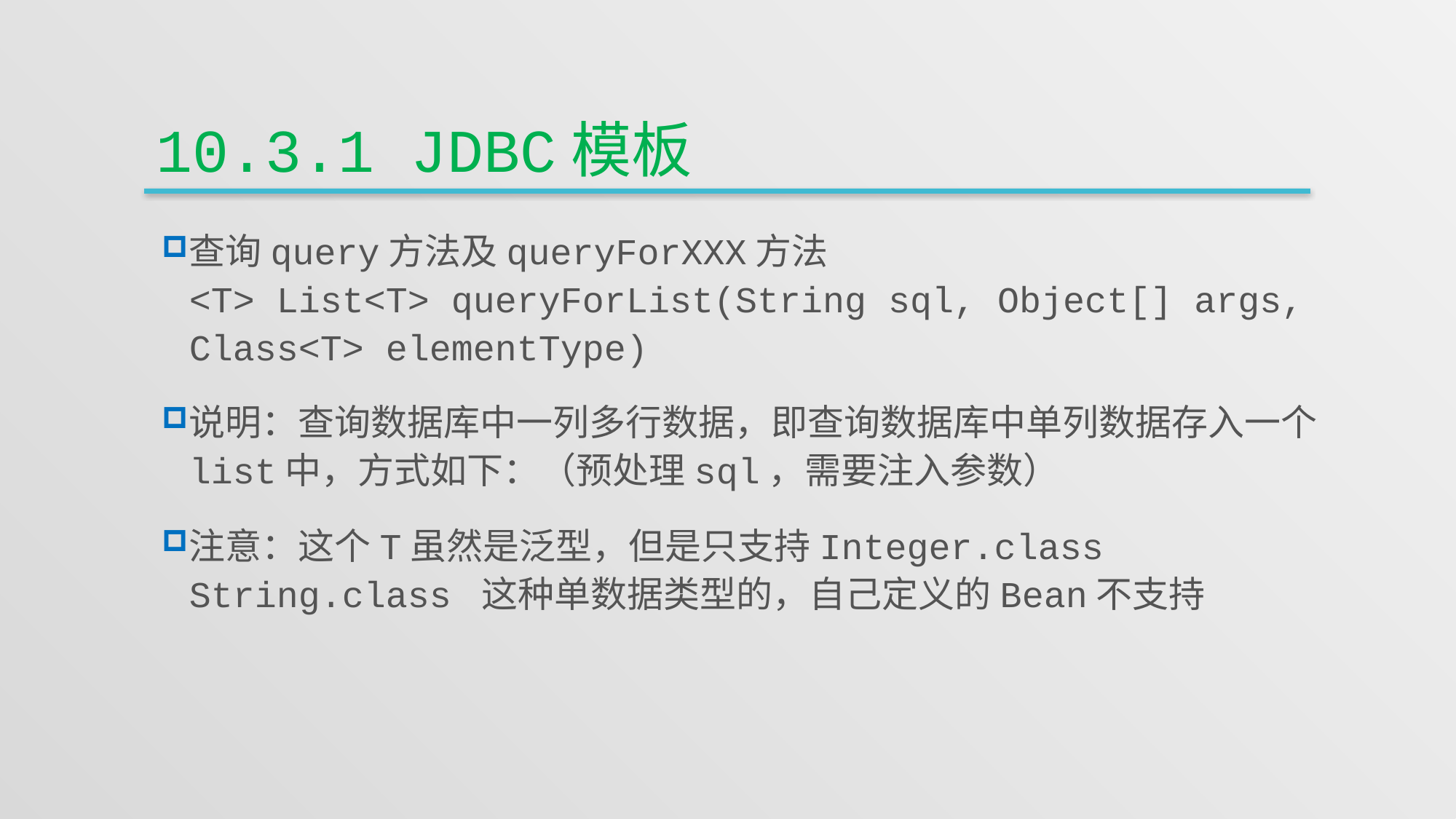

# 10.3.1 JDBC模板
查询query方法及queryForXXX方法
<T> List<T> queryForList(String sql, Object[] args, Class<T> elementType)
说明：查询数据库中一列多行数据，即查询数据库中单列数据存入一个list中，方式如下：（预处理sql，需要注入参数）
注意：这个T虽然是泛型，但是只支持Integer.class String.class 这种单数据类型的，自己定义的Bean不支持